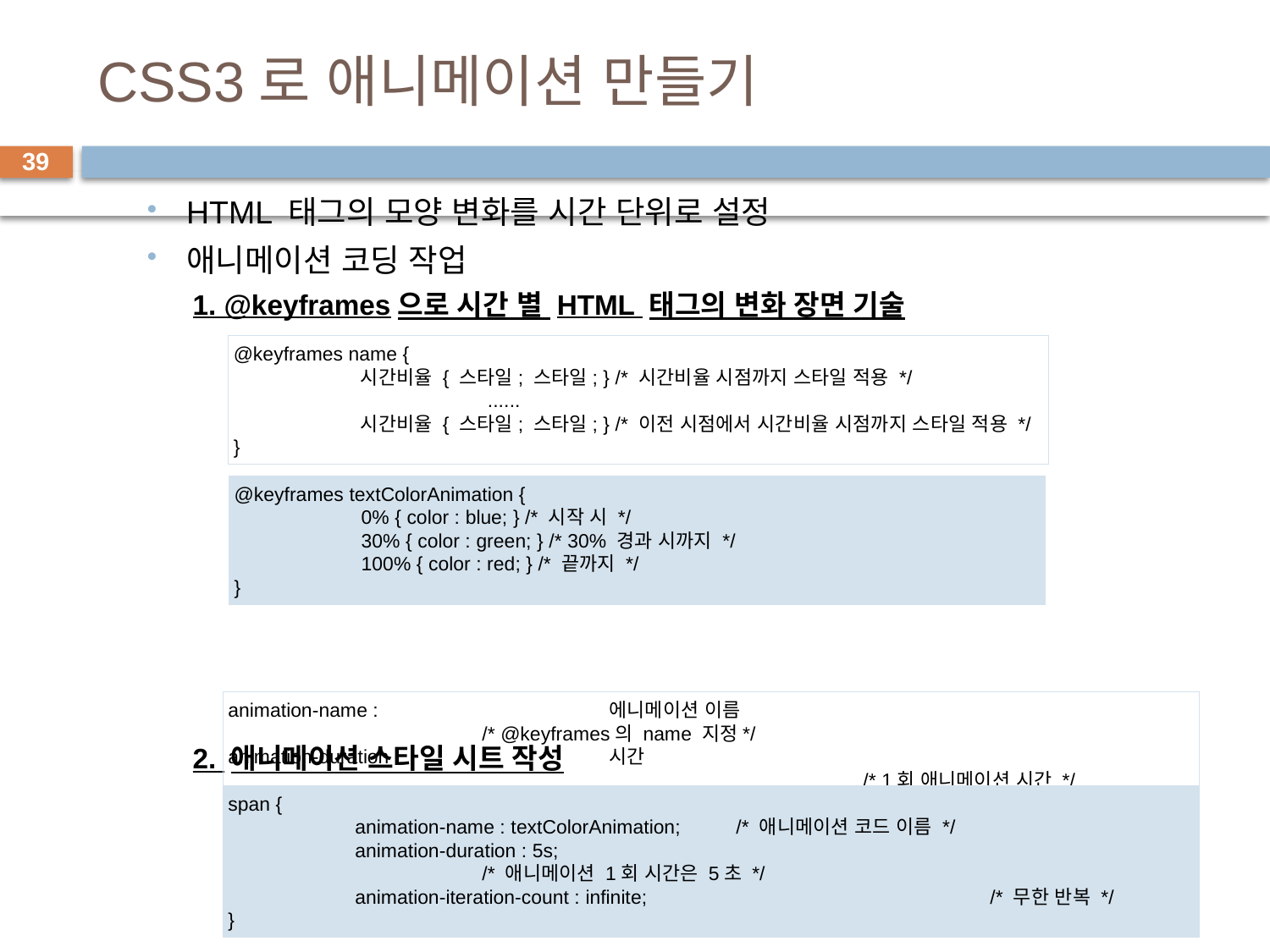

# CSS3로 애니메이션 만들기
39
HTML 태그의 모양 변화를 시간 단위로 설정
애니메이션 코딩 작업
1. @keyframes으로 시간 별 HTML 태그의 변화 장면 기술

2. 애니메이션 스타일 시트 작성

@keyframes name {
	시간비율 { 스타일; 스타일; } /* 시간비율 시점까지 스타일 적용 */
		......
	시간비율 { 스타일; 스타일; } /* 이전 시점에서 시간비율 시점까지 스타일 적용 */
}
@keyframes textColorAnimation {
	0% { color : blue; } /* 시작 시 */
	30% { color : green; } /* 30% 경과 시까지 */
	100% { color : red; } /* 끝까지 */
}
animation-name : 		에니메이션 이름 					/* @keyframes의 name 지정*/
animation-duration : 		시간 									/* 1회 애니메이션 시간 */
animation-iteration-count : 	애니메이션 반복 횟수 	/* 숫자로도 줄 수 있지만, infinite는 무한 반복 */
span {
	animation-name : textColorAnimation; 	/* 애니메이션 코드 이름 */
	animation-duration : 5s; 							/* 애니메이션 1회 시간은 5초 */
	animation-iteration-count : infinite; 			/* 무한 반복 */
}